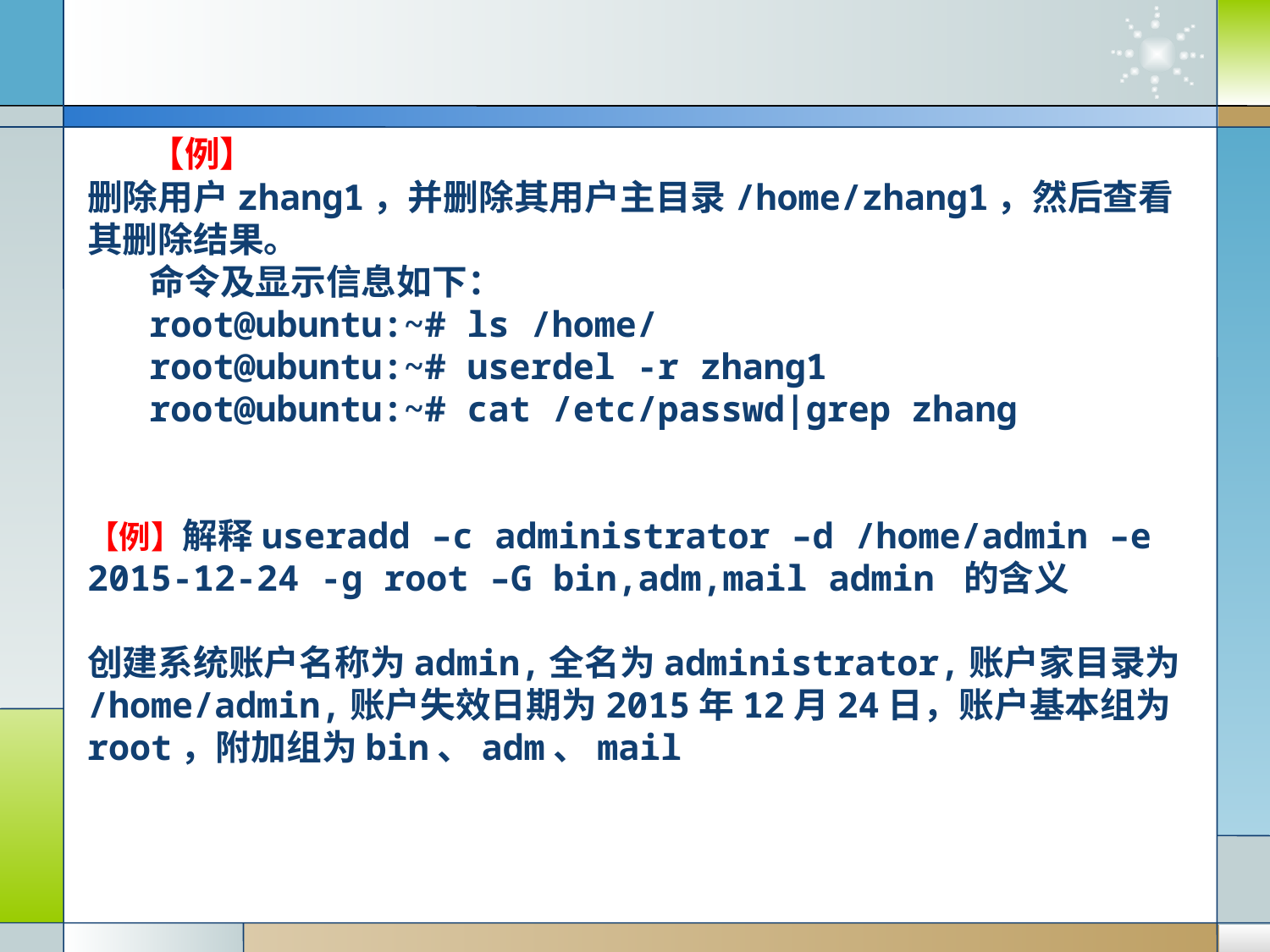

【例】  删除用户zhang1，并删除其用户主目录/home/zhang1，然后查看其删除结果。
命令及显示信息如下：
root@ubuntu:~# ls /home/
root@ubuntu:~# userdel -r zhang1
root@ubuntu:~# cat /etc/passwd|grep zhang

【例】解释useradd –c administrator –d /home/admin –e 2015-12-24 -g root –G bin,adm,mail admin 的含义

创建系统账户名称为admin,全名为administrator,账户家目录为/home/admin,账户失效日期为2015年12月24日，账户基本组为root，附加组为bin、adm、mail